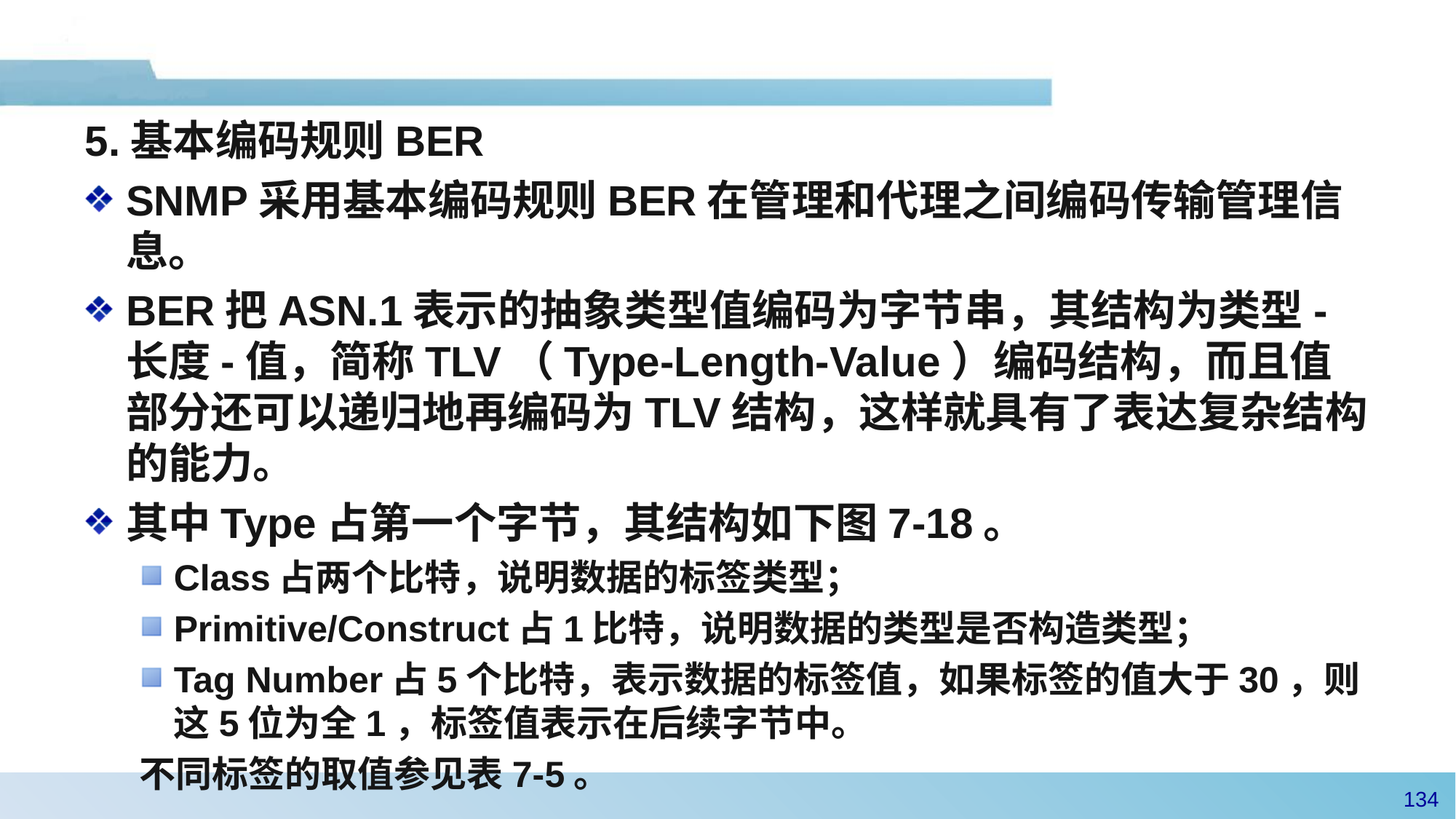

#
5.基本编码规则BER
SNMP采用基本编码规则BER在管理和代理之间编码传输管理信息。
BER把ASN.1表示的抽象类型值编码为字节串，其结构为类型-长度-值，简称TLV（Type-Length-Value）编码结构，而且值部分还可以递归地再编码为TLV结构，这样就具有了表达复杂结构的能力。
其中Type占第一个字节，其结构如下图7-18。
Class占两个比特，说明数据的标签类型；
Primitive/Construct占1比特，说明数据的类型是否构造类型；
Tag Number占5个比特，表示数据的标签值，如果标签的值大于30，则这5位为全1，标签值表示在后续字节中。
不同标签的取值参见表7-5。
134